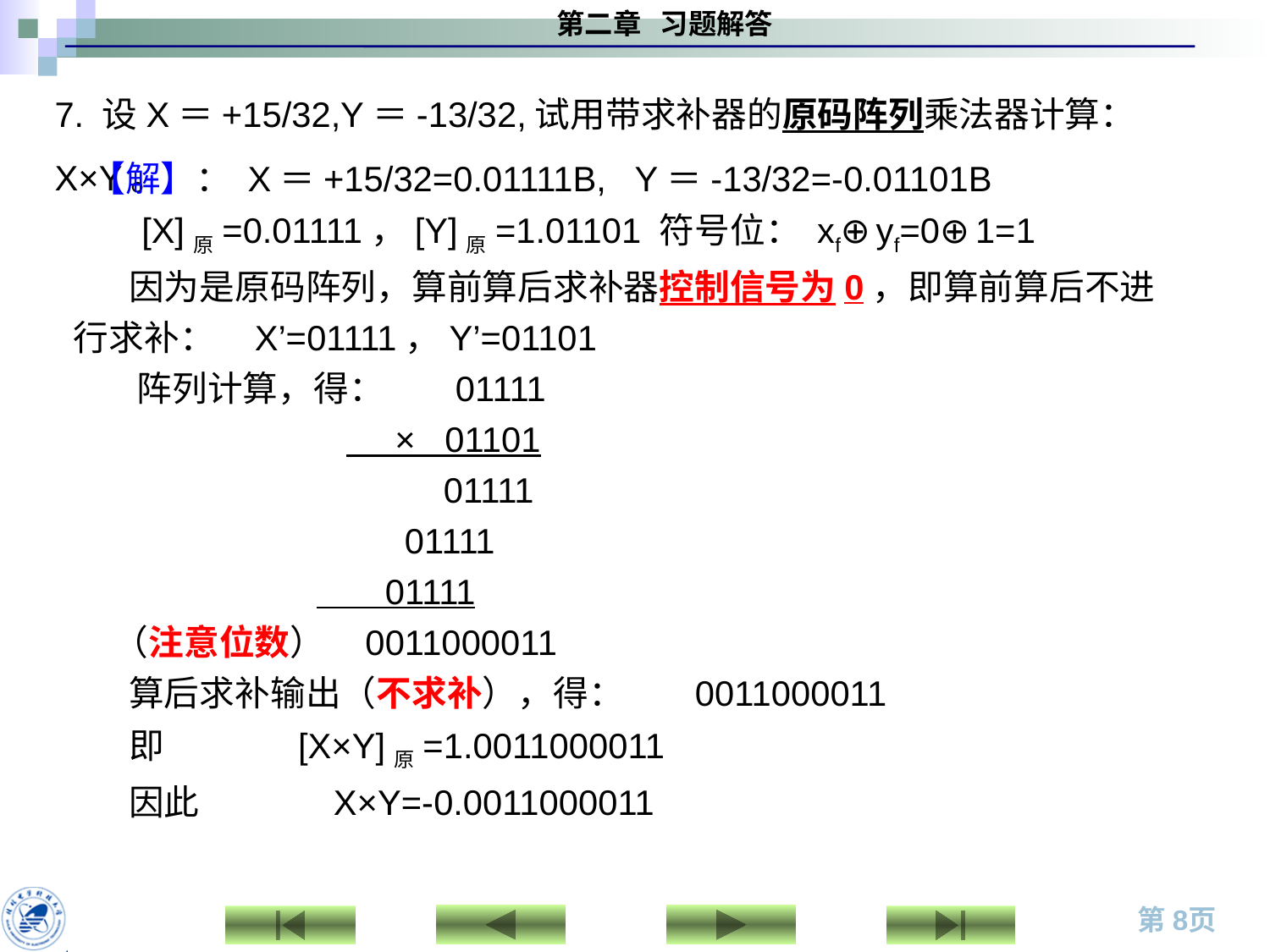

7. 设X＝+15/32,Y＝-13/32,试用带求补器的原码阵列乘法器计算：X×Y。
 【解】： X＝+15/32=0.01111B,   Y＝-13/32=-0.01101B
       [X]原=0.01111，[Y]原=1.01101 符号位： xf⊕yf=0⊕1=1
      因为是原码阵列，算前算后求补器控制信号为0，即算前算后不进行求补：    X’=01111，Y’=01101
       阵列计算，得：        01111
                                 ×   01101
                                      01111
                                  01111
                                01111
    （注意位数）    0011000011
      算后求补输出（不求补），得：        0011000011
      即                [X×Y]原=1.0011000011
      因此                X×Y=-0.0011000011